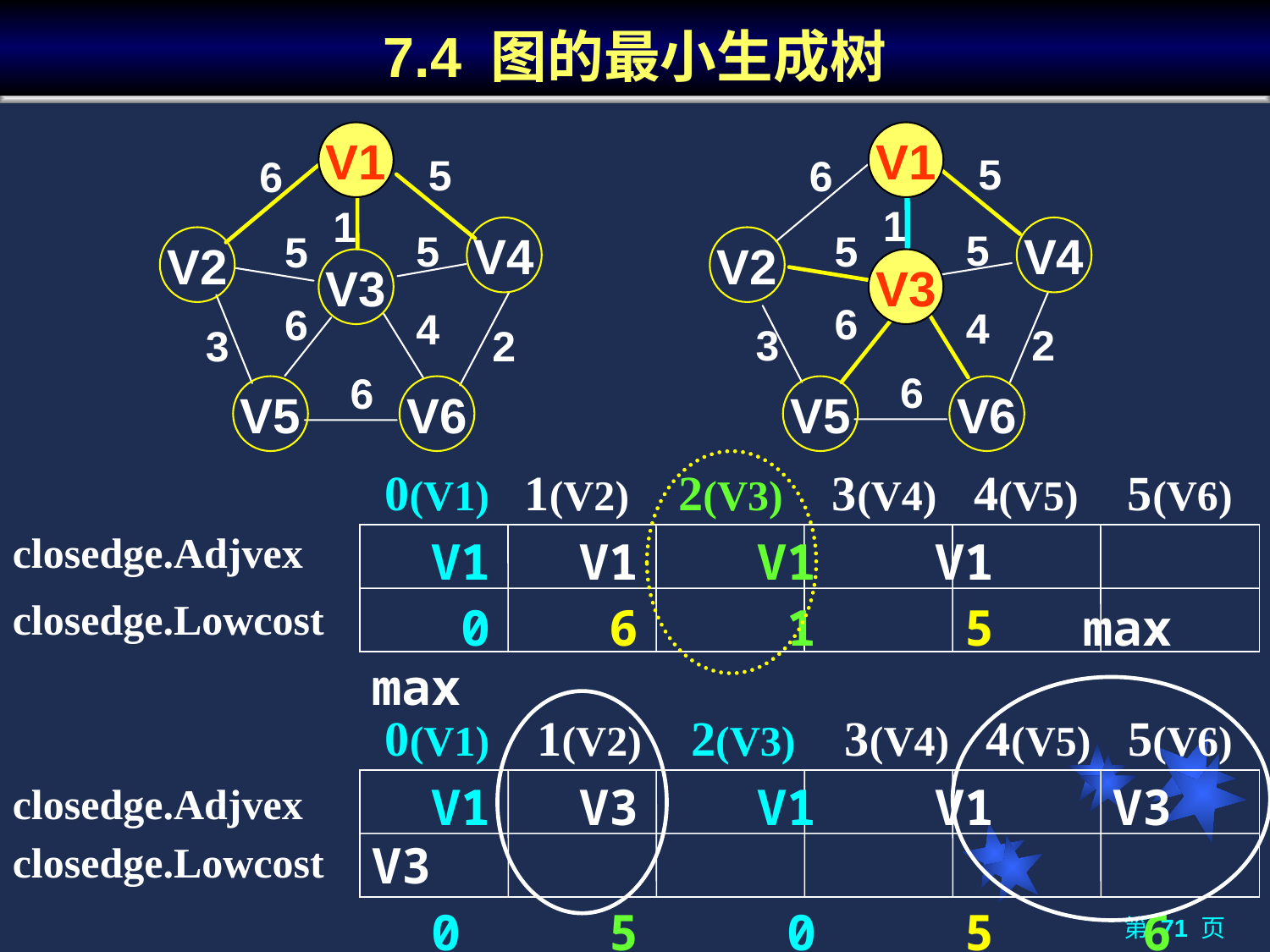

# 7.4 图的最小生成树
V1
V4
V2
V3
V5
V6
V1
V4
V2
V3
V5
V6
5
6

1

5
5

6

4

3
2

6

5
6

1

5
5

6

4
3

2

6

 0(V1)   1(V2)    2(V3)    3(V4)   4(V5)    5(V6)
closedge.Adjvex closedge.Lowcost
  V1   V1    V1    V1
   0    6     1     5   max    max

 0(V1)    1(V2)    2(V3)    3(V4)   4(V5)   5(V6)
closedge.Adjvex closedge.Lowcost
  V1   V3    V1    V1    V3    V3
  0     5     0     5     6     4

第 71 页